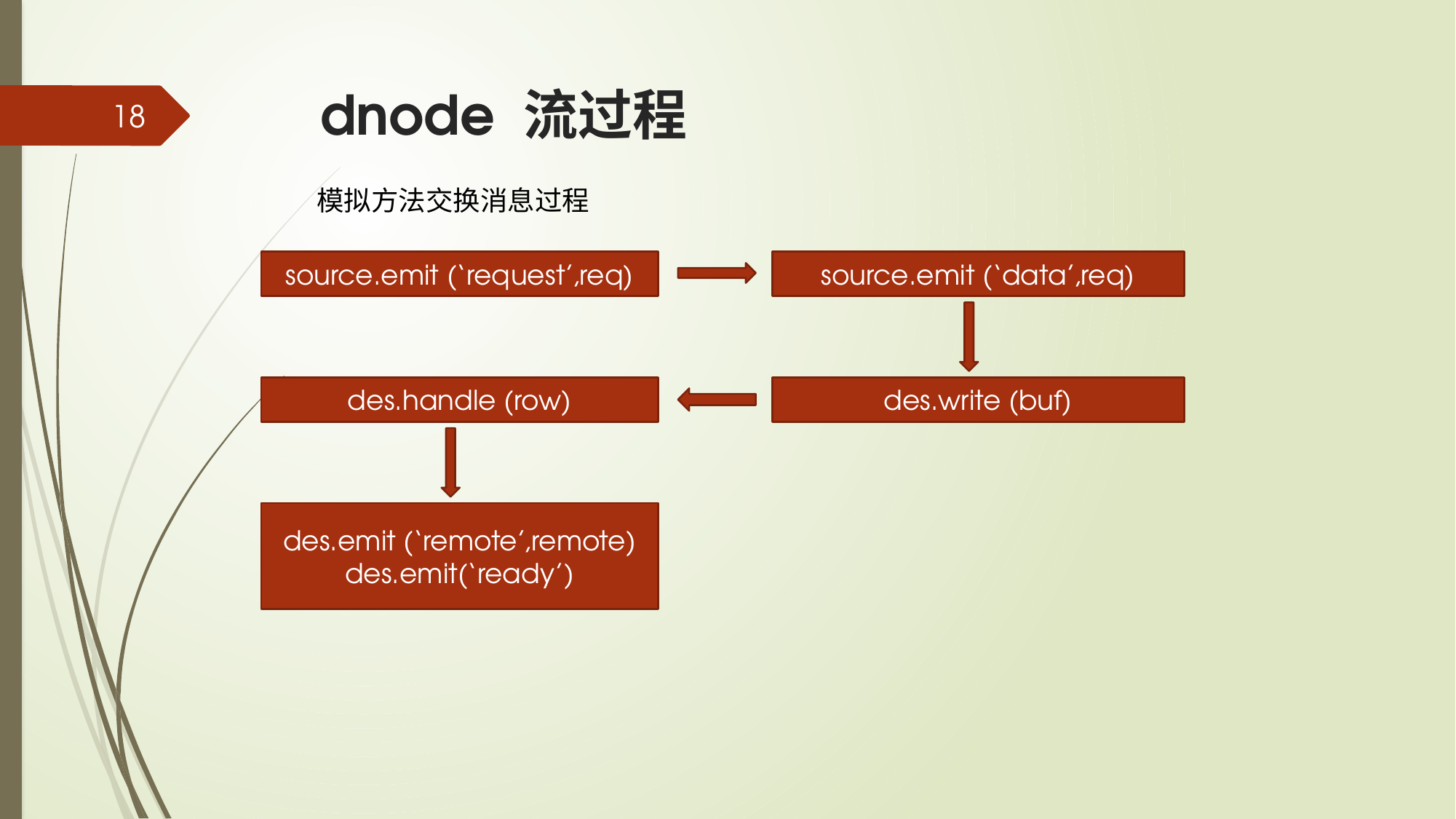

# dnode 流过程
18
模拟方法交换消息过程
source.emit (‘request’,req)
source.emit (‘data’,req)

des.handle (row)
des.write (buf)

des.emit (‘remote’,remote)
des.emit(‘ready’)